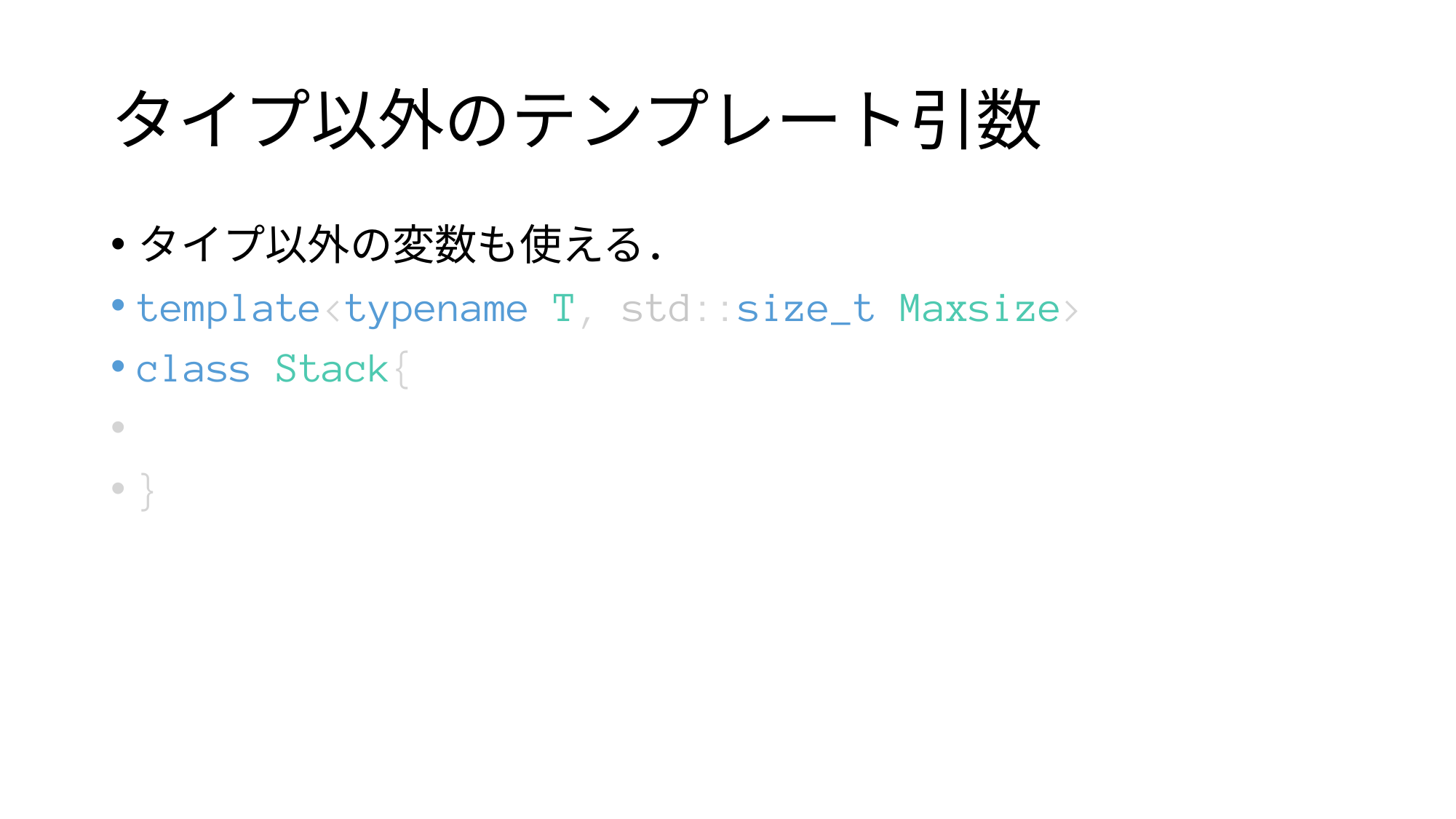

# タイプ以外のテンプレート引数
タイプ以外の変数も使える．
template<typename T, std::size_t Maxsize>
class Stack{

}